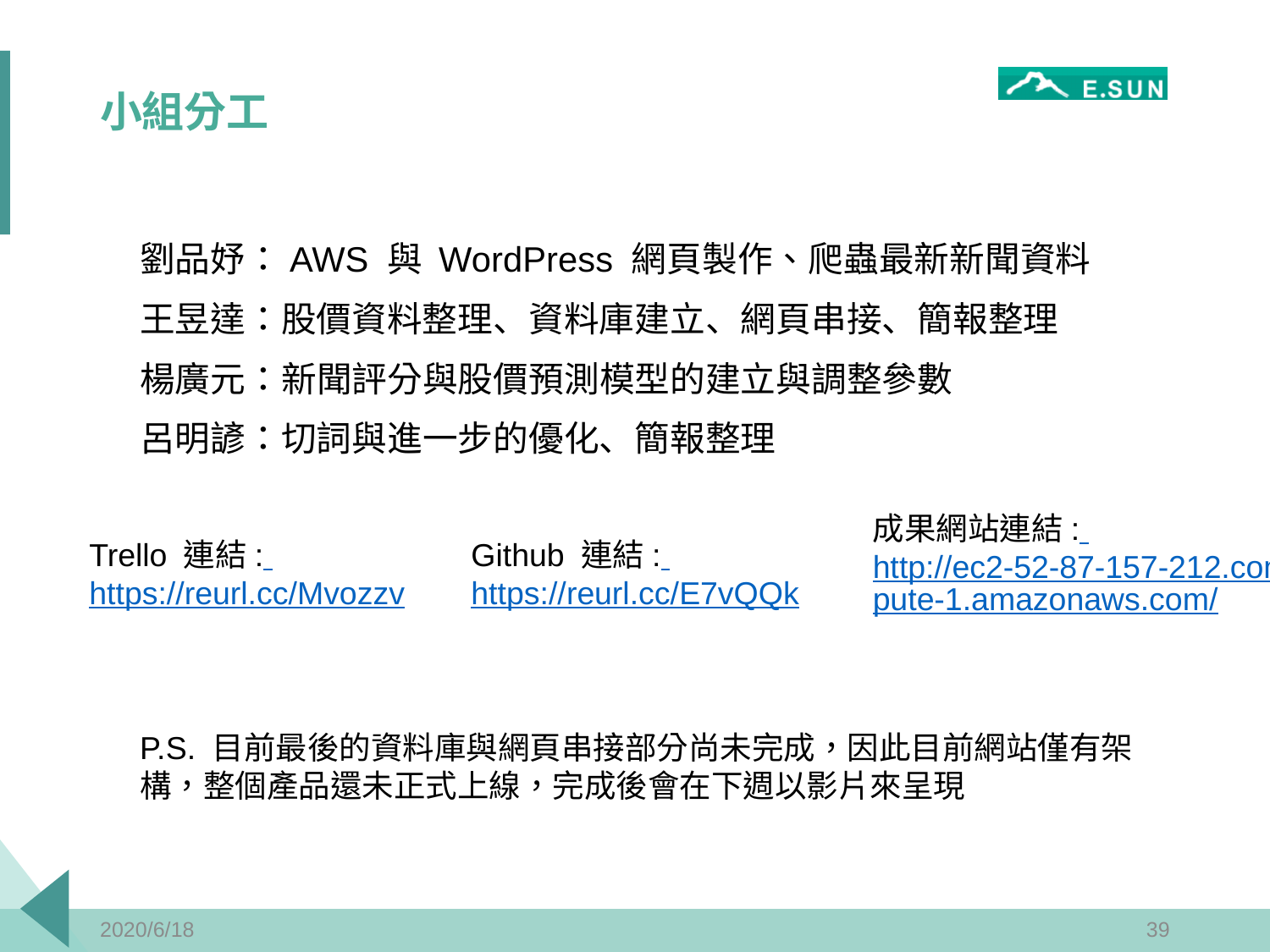

# 小組分工
劉品妤：AWS 與 WordPress 網頁製作、爬蟲最新新聞資料
王昱達：股價資料整理、資料庫建立、網頁串接、簡報整理
楊廣元：新聞評分與股價預測模型的建立與調整參數
呂明諺：切詞與進一步的優化、簡報整理
成果網站連結:
http://ec2-52-87-157-212.compute-1.amazonaws.com/
Trello 連結:
https://reurl.cc/Mvozzv
Github 連結:
https://reurl.cc/E7vQQk
P.S. 目前最後的資料庫與網頁串接部分尚未完成，因此目前網站僅有架構，整個產品還未正式上線，完成後會在下週以影片來呈現
2020/6/18
39